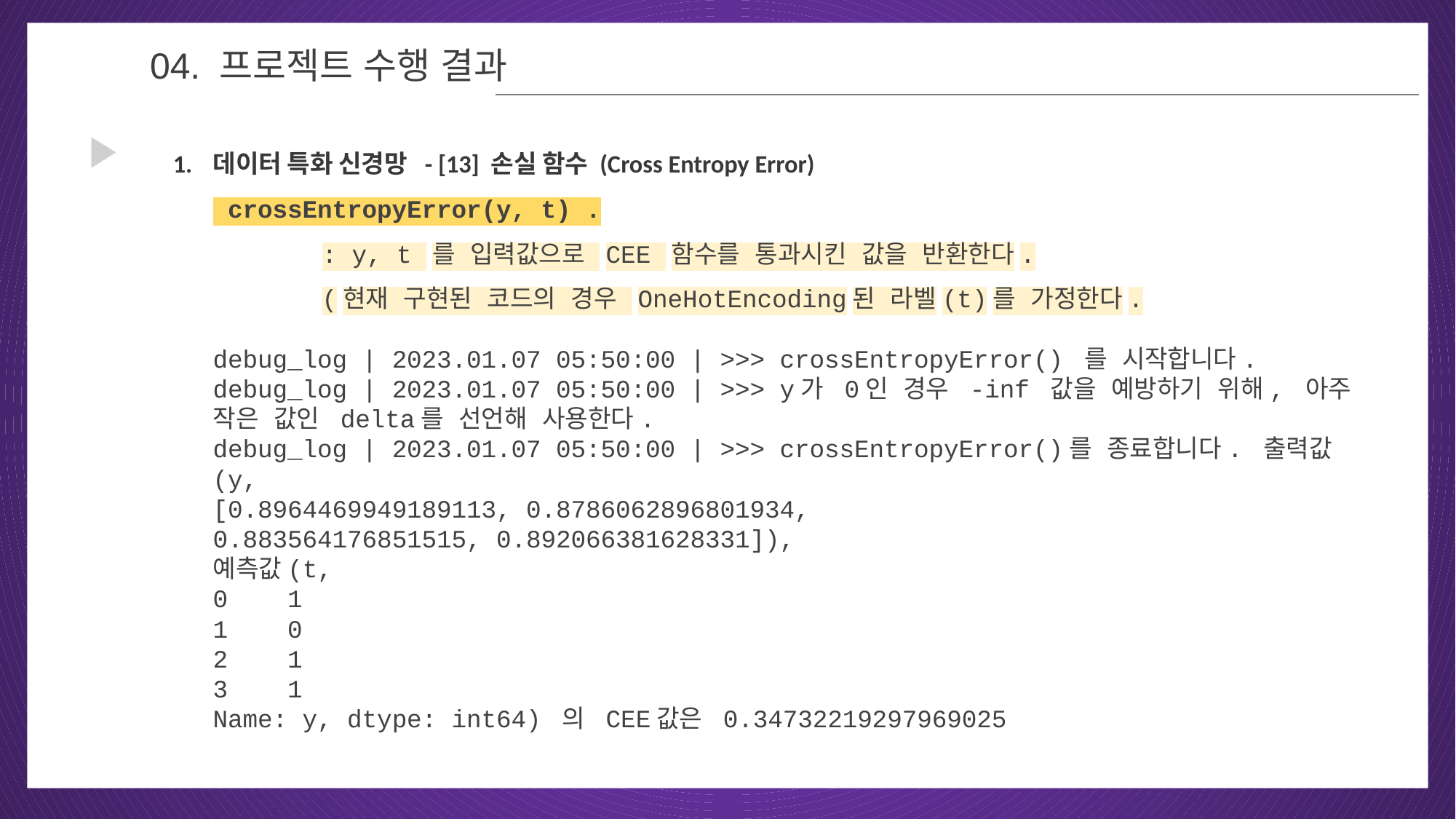

04
04. 프로젝트 수행 결과
▶
데이터 특화 신경망  - [13] 손실 함수 (Cross Entropy Error)
 crossEntropyError(y, t) .
	: y, t 를 입력값으로 CEE 함수를 통과시킨 값을 반환한다.
	(현재 구현된 코드의 경우 OneHotEncoding된 라벨(t)를 가정한다.

debug_log | 2023.01.07 05:50:00 | >>> crossEntropyError() 를 시작합니다.
debug_log | 2023.01.07 05:50:00 | >>> y가 0인 경우 -inf 값을 예방하기 위해, 아주 작은 값인 delta를 선언해 사용한다.
debug_log | 2023.01.07 05:50:00 | >>> crossEntropyError()를 종료합니다. 출력값(y,
[0.8964469949189113, 0.8786062896801934,
0.883564176851515, 0.892066381628331]),
예측값(t,
0    1
1    0
2    1
3    1
Name: y, dtype: int64) 의 CEE값은 0.34732219297969025